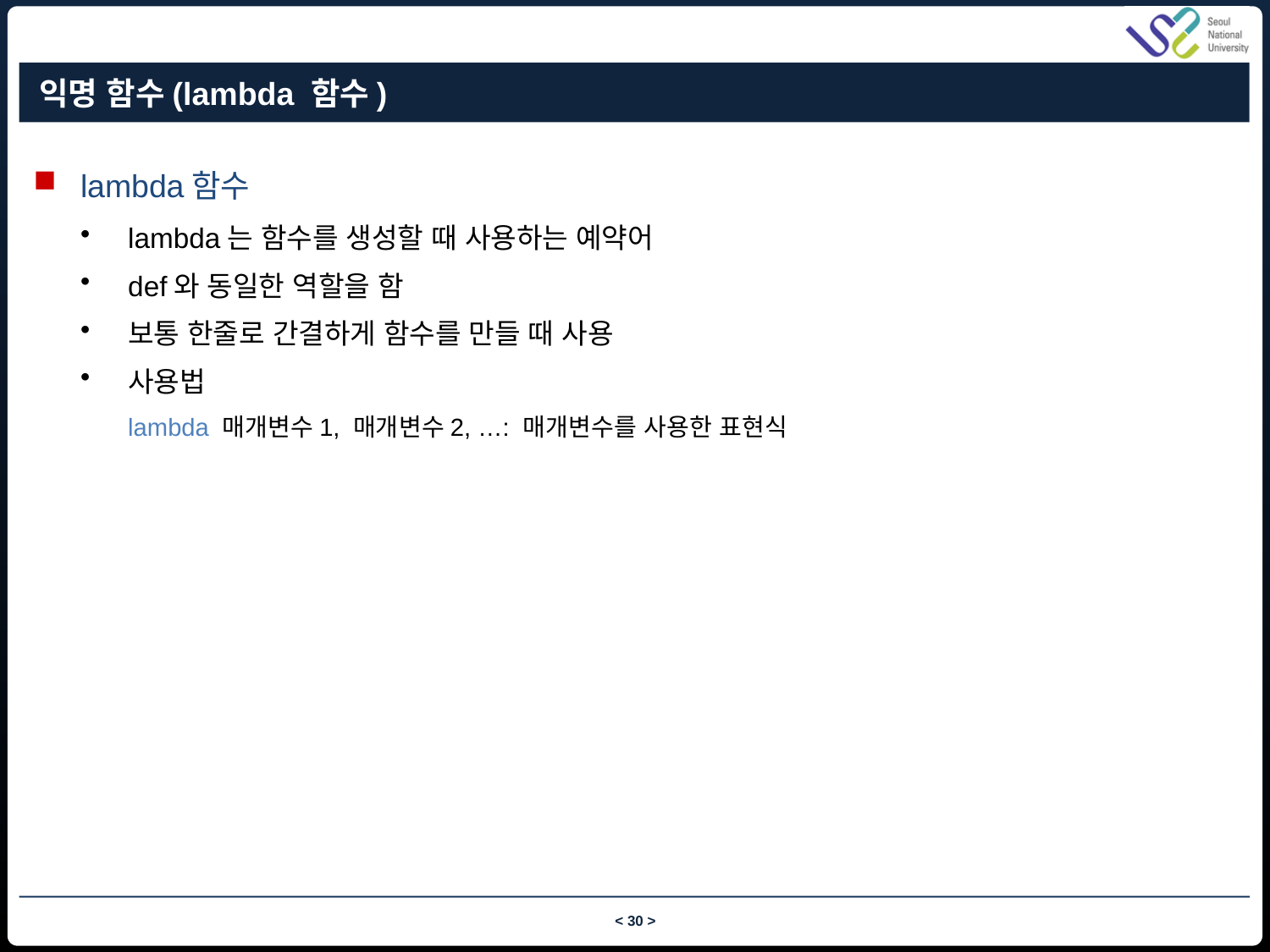

# 익명 함수(lambda 함수)
lambda함수
lambda는 함수를 생성할 때 사용하는 예약어
def와 동일한 역할을 함
보통 한줄로 간결하게 함수를 만들 때 사용
사용법
lambda 매개변수1, 매개변수2, …: 매개변수를 사용한 표현식